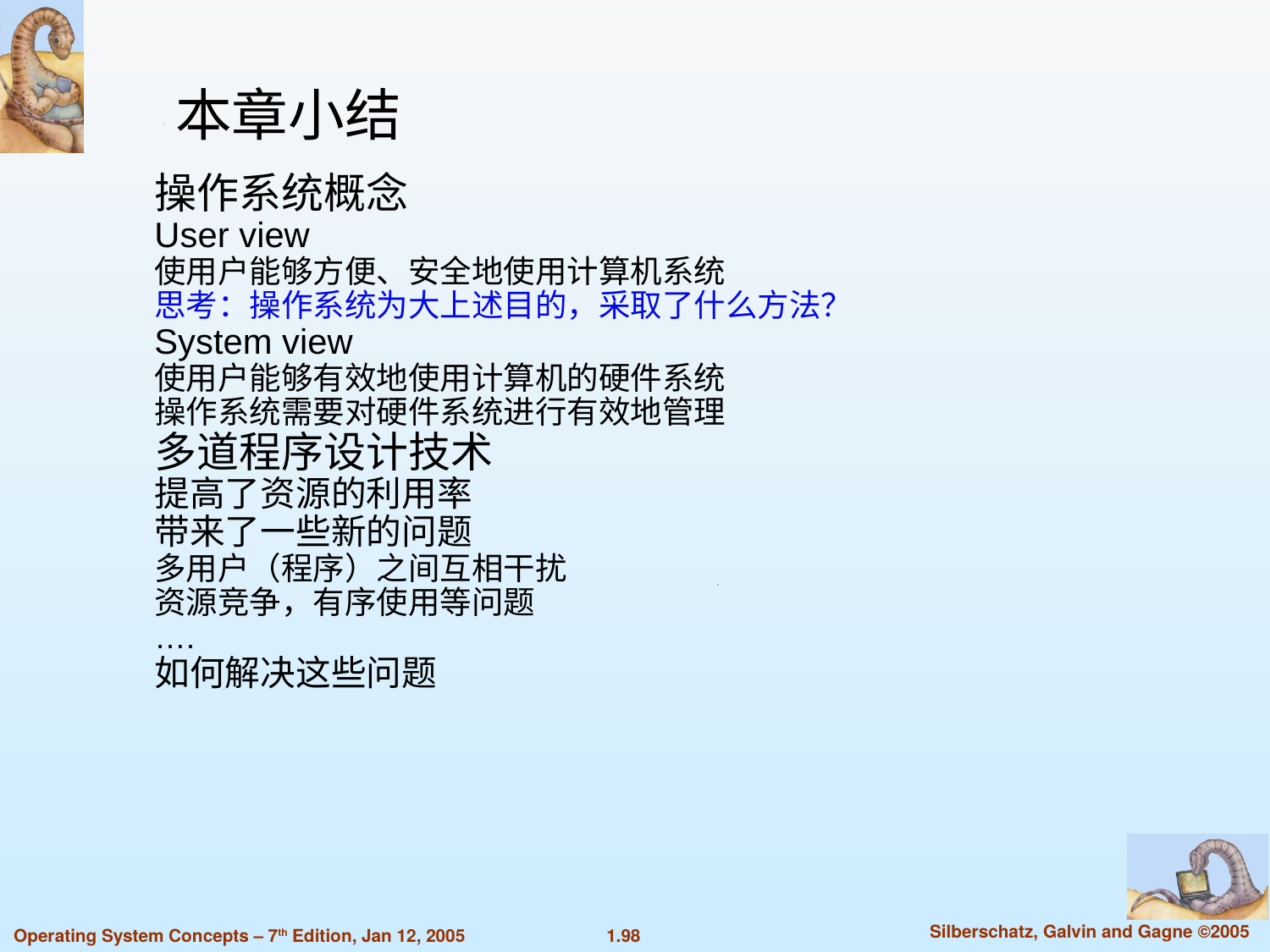

本章小结
操作系统概念
User view
使用户能够方便、安全地使用计算机系统
思考：操作系统为大上述目的，采取了什么方法？
System view
使用户能够有效地使用计算机的硬件系统
操作系统需要对硬件系统进行有效地管理
多道程序设计技术
提高了资源的利用率
带来了一些新的问题
多用户（程序）之间互相干扰
资源竞争，有序使用等问题
….
如何解决这些问题